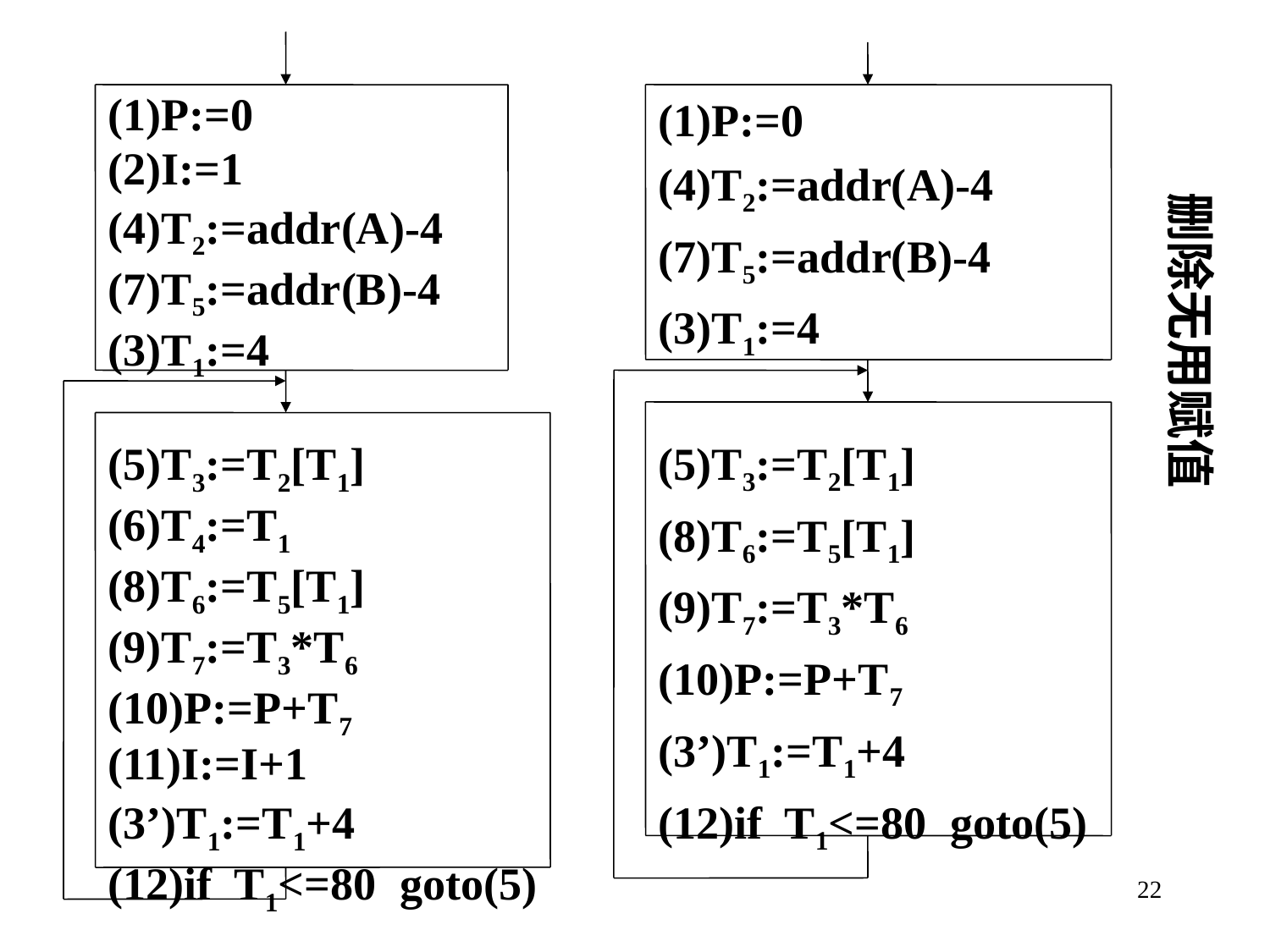

(1)P:=0
(2)I:=1
(4)T2:=addr(A)-4
(7)T5:=addr(B)-4
(3)T1:=4

(5)T3:=T2[T1]
(6)T4:=T1
(8)T6:=T5[T1]
(9)T7:=T3*T6
(10)P:=P+T7
(11)I:=I+1
(3’)T1:=T1+4
(12)if  T1<=80  goto(5)

(1)P:=0
(4)T2:=addr(A)-4
(7)T5:=addr(B)-4
(3)T1:=4

(5)T3:=T2[T1]
(8)T6:=T5[T1]
(9)T7:=T3*T6
(10)P:=P+T7
(3’)T1:=T1+4
(12)if  T1<=80  goto(5)

删除无用赋值

22